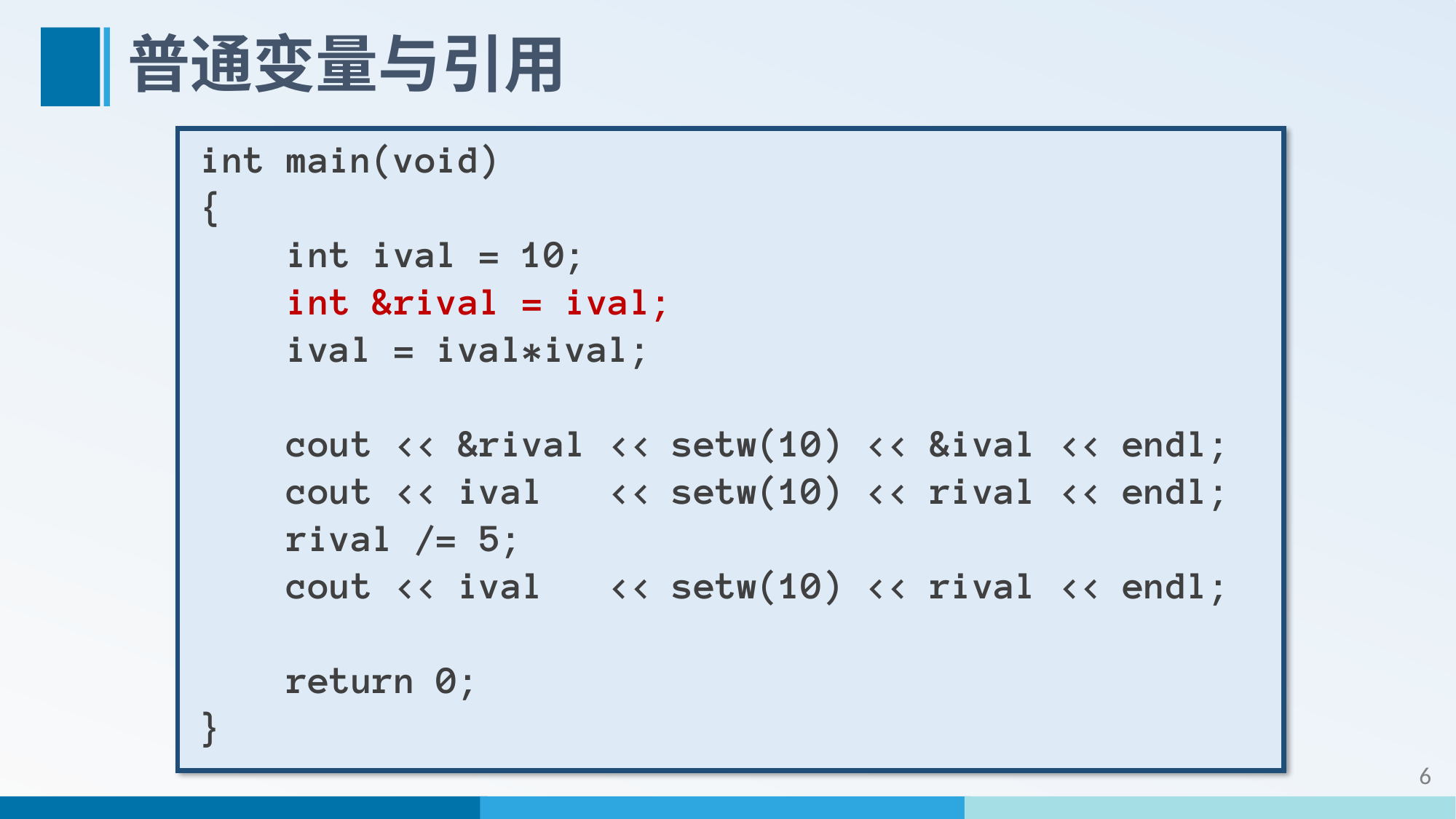

# 普通变量与引用
int main(void)
{
    int ival = 10;
    int &rival = ival;
    ival = ival*ival;

    cout << &rival << setw(10) << &ival << endl;
    cout << ival   << setw(10) << rival << endl;
    rival /= 5;
    cout << ival   << setw(10) << rival << endl;

    return 0;
}